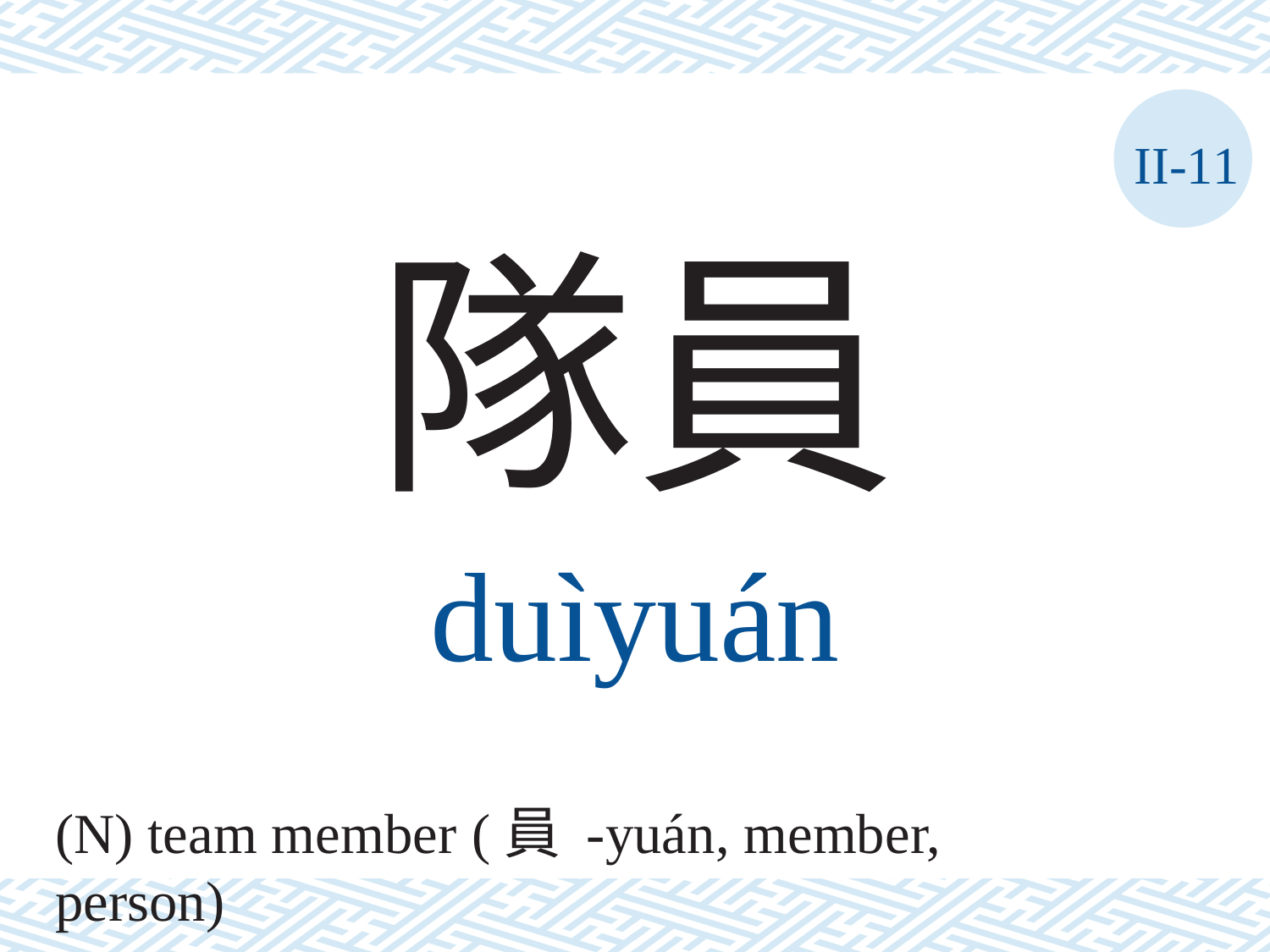

II-11
隊員
duìyuán
(N) team member (員 -yuán, member, person)